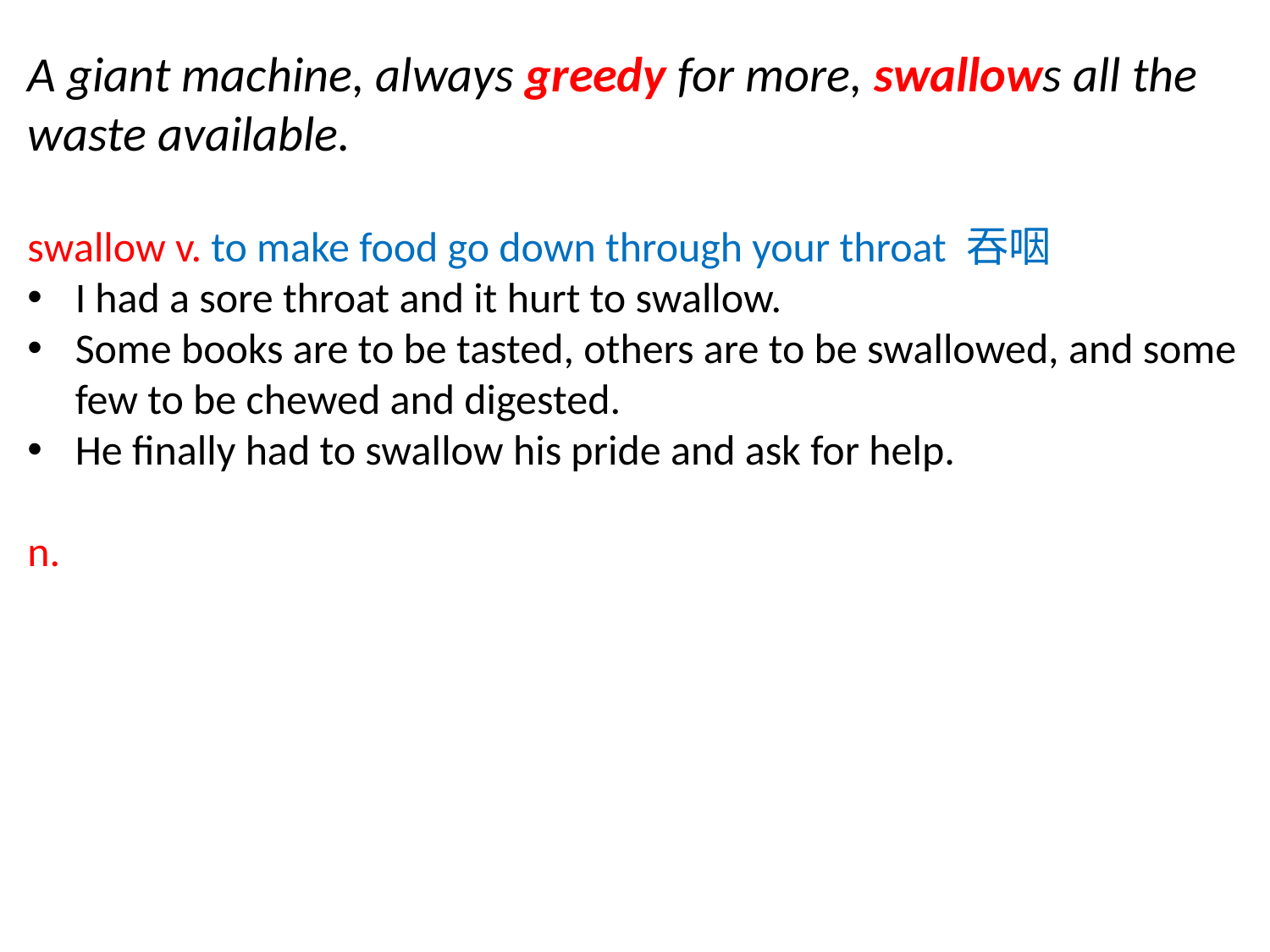

A giant machine, always greedy for more, swallows all the waste available.

swallow v. to make food go down through your throat 吞咽
I had a sore throat and it hurt to swallow.
Some books are to be tasted, others are to be swallowed, and some few to be chewed and digested.
He finally had to swallow his pride and ask for help.

n.